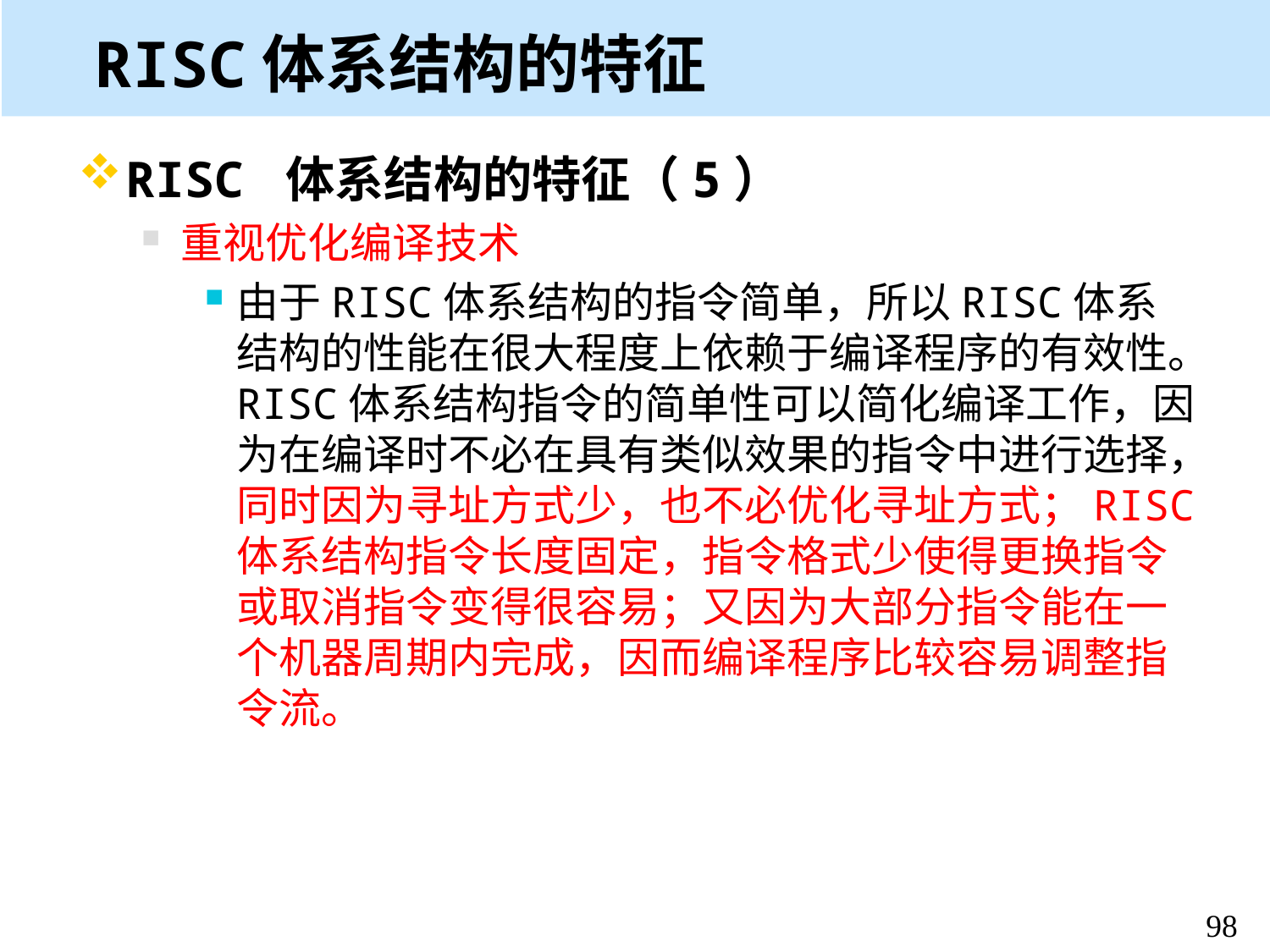

# RISC体系结构的特征
RISC 体系结构的特征（5）
重视优化编译技术
由于RISC体系结构的指令简单，所以RISC体系结构的性能在很大程度上依赖于编译程序的有效性。RISC体系结构指令的简单性可以简化编译工作，因为在编译时不必在具有类似效果的指令中进行选择，同时因为寻址方式少，也不必优化寻址方式；RISC体系结构指令长度固定，指令格式少使得更换指令或取消指令变得很容易；又因为大部分指令能在一个机器周期内完成，因而编译程序比较容易调整指令流。